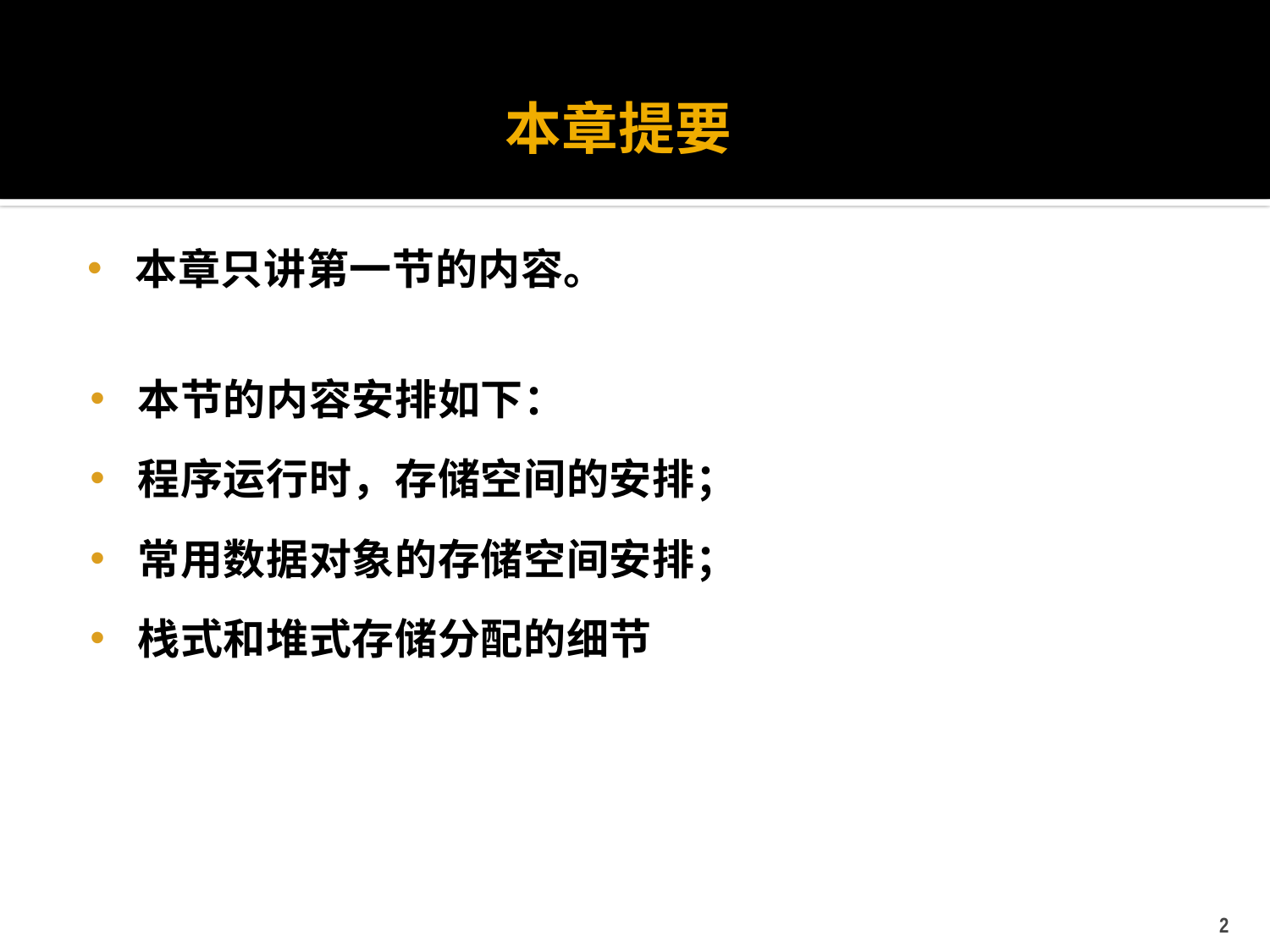

# 本章提要
本章只讲第一节的内容。
本节的内容安排如下：
程序运行时，存储空间的安排；
常用数据对象的存储空间安排；
栈式和堆式存储分配的细节
2